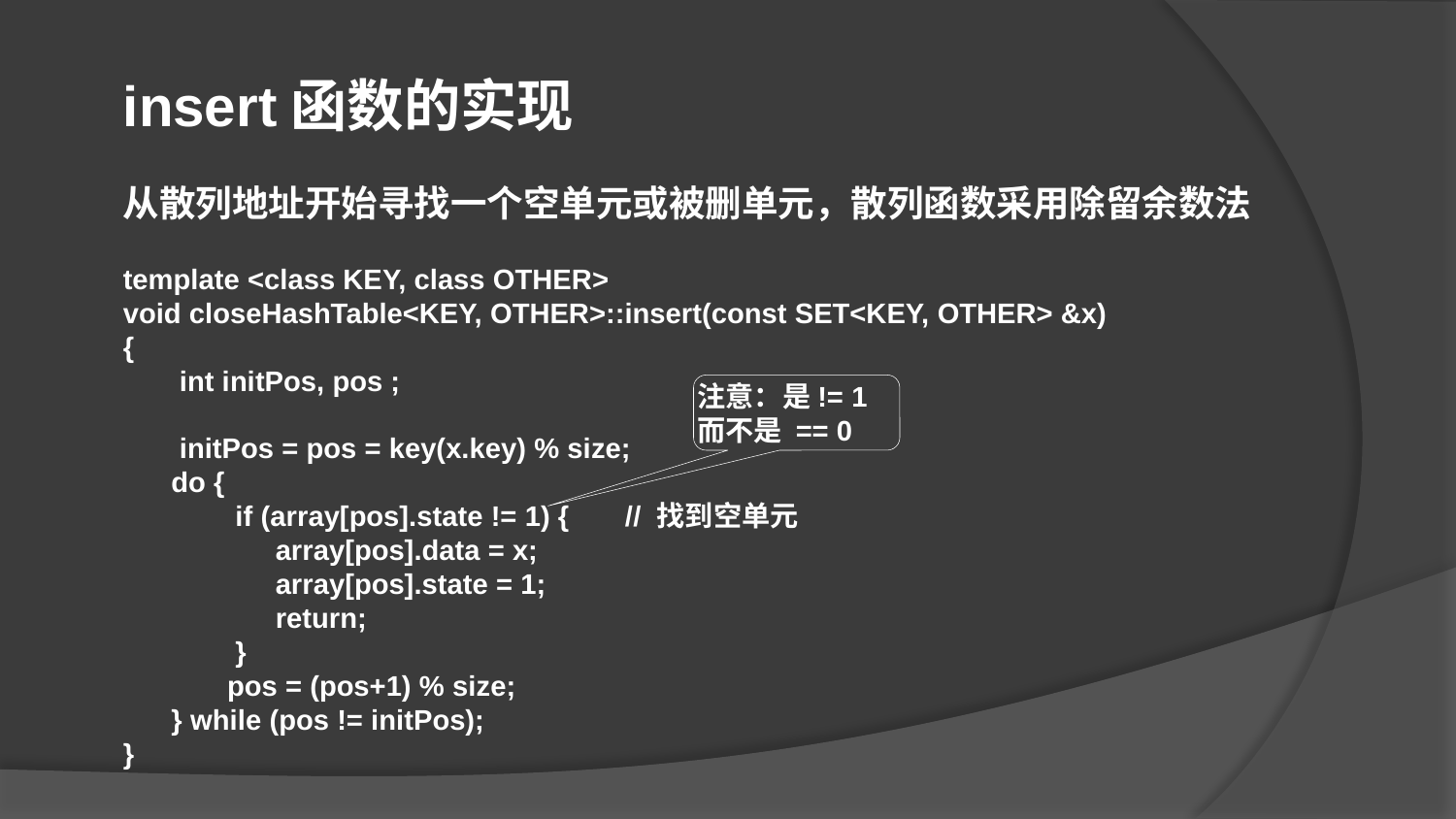

insert函数的实现
从散列地址开始寻找一个空单元或被删单元，散列函数采用除留余数法

template <class KEY, class OTHER>
void closeHashTable<KEY, OTHER>::insert(const SET<KEY, OTHER> &x)
{
       int initPos, pos ;

       initPos = pos = key(x.key) % size;
      do {
              if (array[pos].state != 1) {       // 找到空单元
                   array[pos].data = x;
                   array[pos].state = 1;
                   return;
              }
             pos = (pos+1) % size;
      } while (pos != initPos);
}
注意：是!= 1而不是 == 0